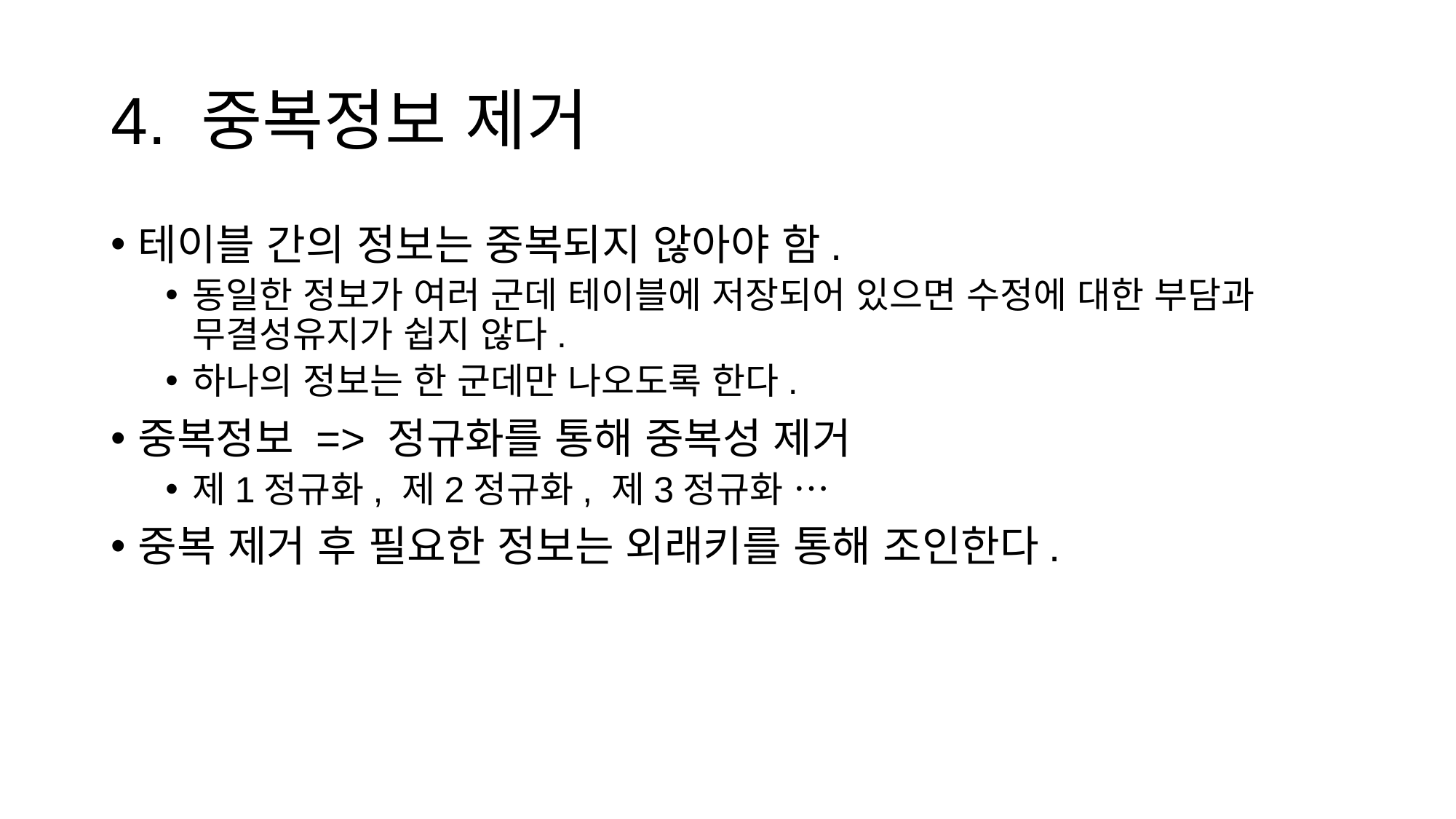

# 4. 중복정보 제거
테이블 간의 정보는 중복되지 않아야 함.
동일한 정보가 여러 군데 테이블에 저장되어 있으면 수정에 대한 부담과 무결성유지가 쉽지 않다.
하나의 정보는 한 군데만 나오도록 한다.
중복정보 => 정규화를 통해 중복성 제거
제1정규화, 제2정규화, 제3정규화 …
중복 제거 후 필요한 정보는 외래키를 통해 조인한다.